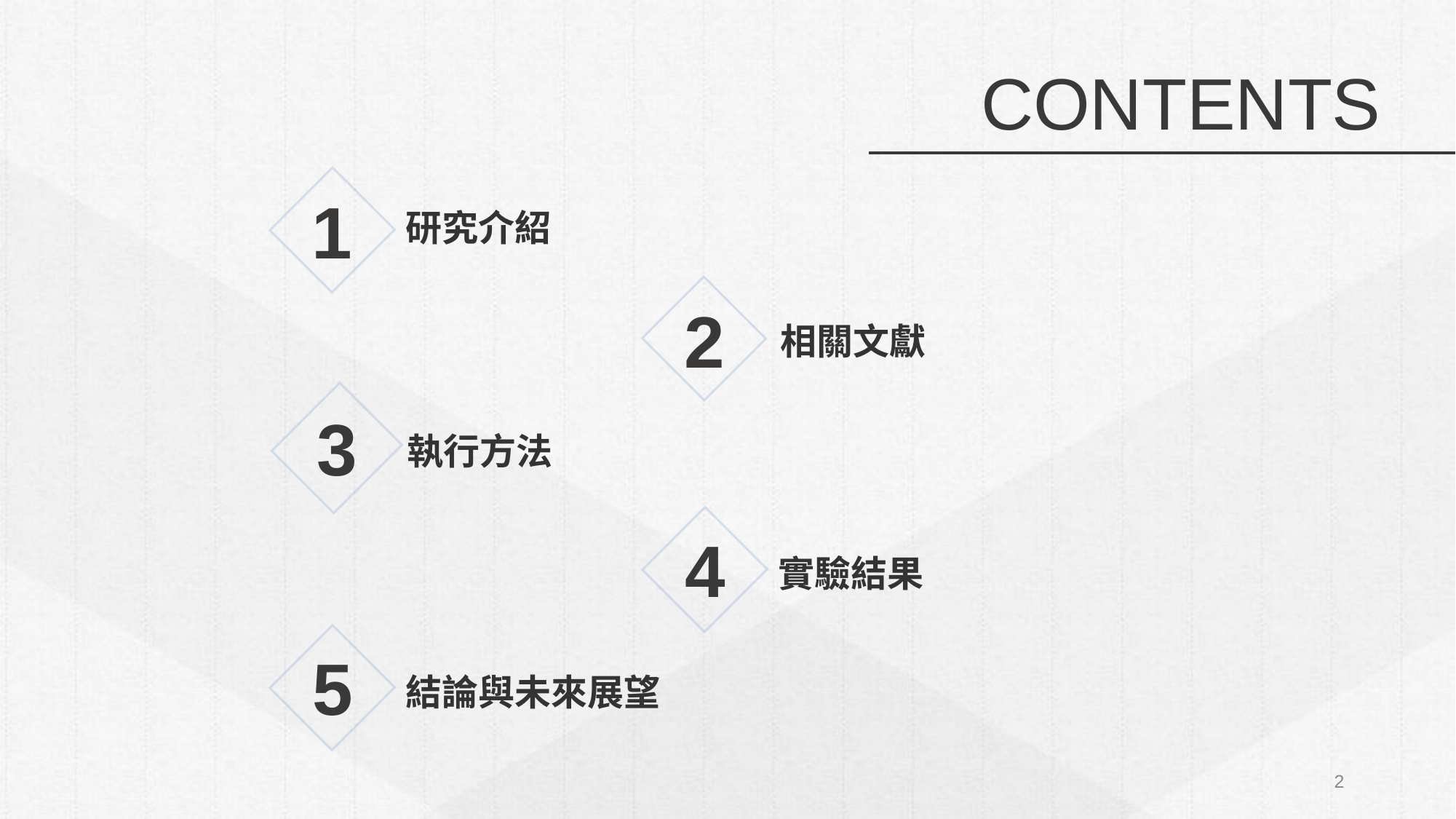

CONTENTS
1
研究介紹

2

相關文獻
3

執行方法
4

實驗結果
5

結論與未來展望
2